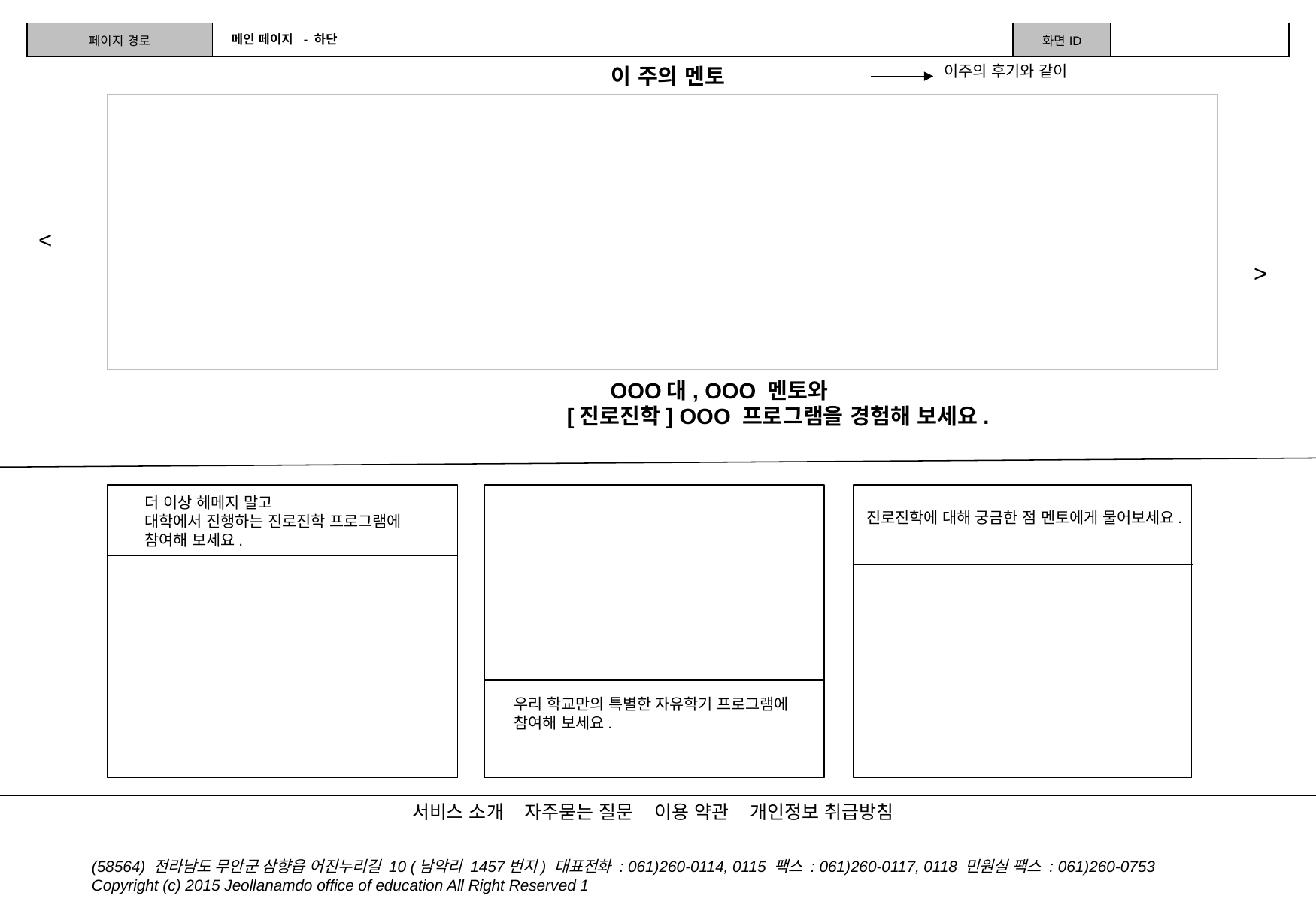

메인 페이지  - 하단
이주의 후기와 같이
이 주의 멘토

<
<
       OOO대, OOO 멘토와
[진로진학] OOO 프로그램을 경험해 보세요.

더 이상 헤메지 말고
대학에서 진행하는 진로진학 프로그램에
참여해 보세요.
진로진학에 대해 궁금한 점 멘토에게 물어보세요.
우리 학교만의 특별한 자유학기 프로그램에
참여해 보세요.
서비스 소개    자주묻는 질문    이용 약관    개인정보 취급방침

(58564) 전라남도 무안군 삼향읍 어진누리길 10 (남악리 1457번지) 대표전화 : 061)260-0114, 0115 팩스 : 061)260-0117, 0118 민원실 팩스 : 061)260-0753
Copyright (c) 2015 Jeollanamdo office of education All Right Reserved 1